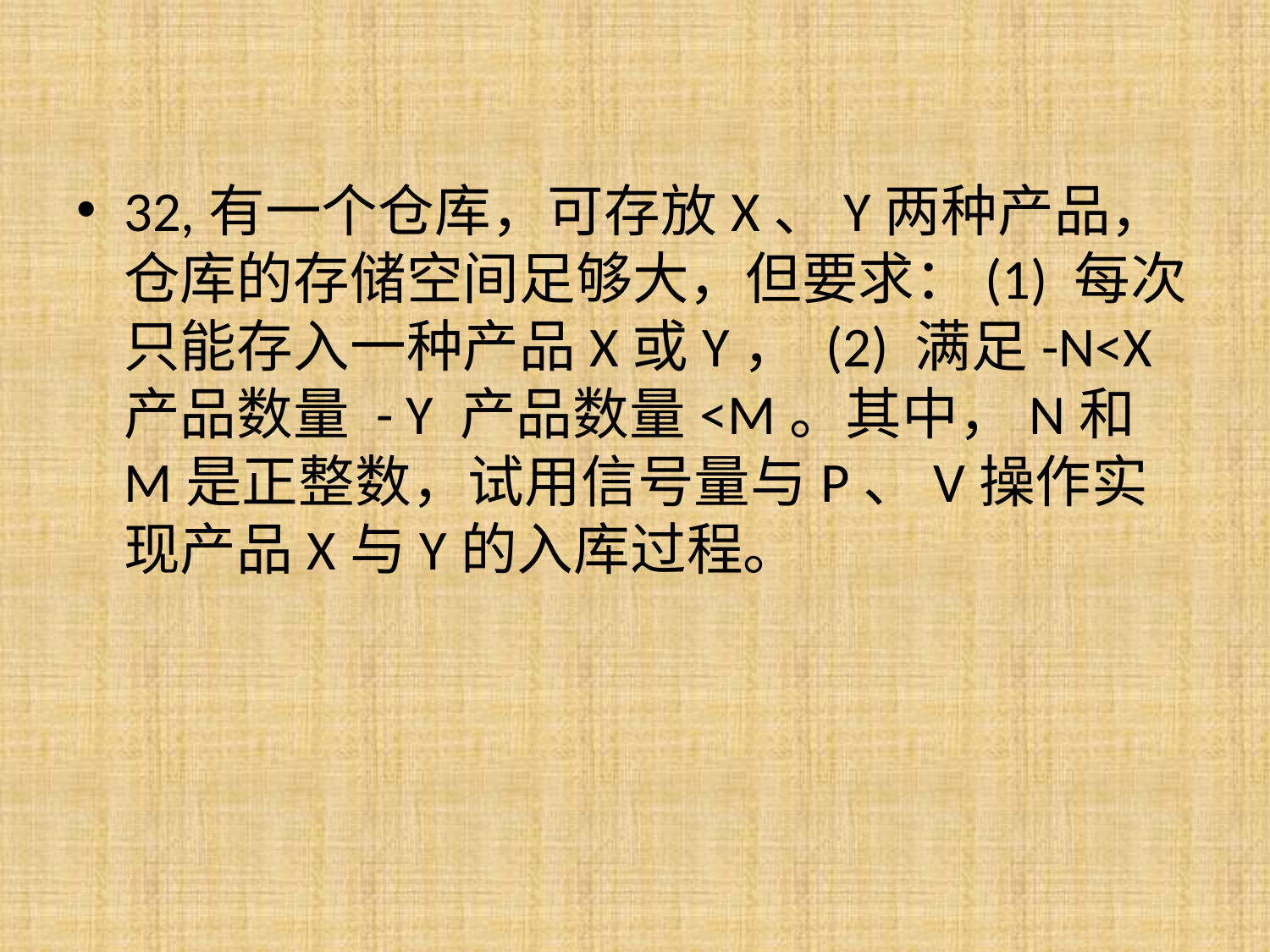

32,有一个仓库，可存放X、Y两种产品，仓库的存储空间足够大，但要求：(1) 每次只能存入一种产品X或Y， (2) 满足-N<X产品数量 - Y 产品数量<M。其中，N和M是正整数，试用信号量与P、V操作实现产品X与Y的入库过程。